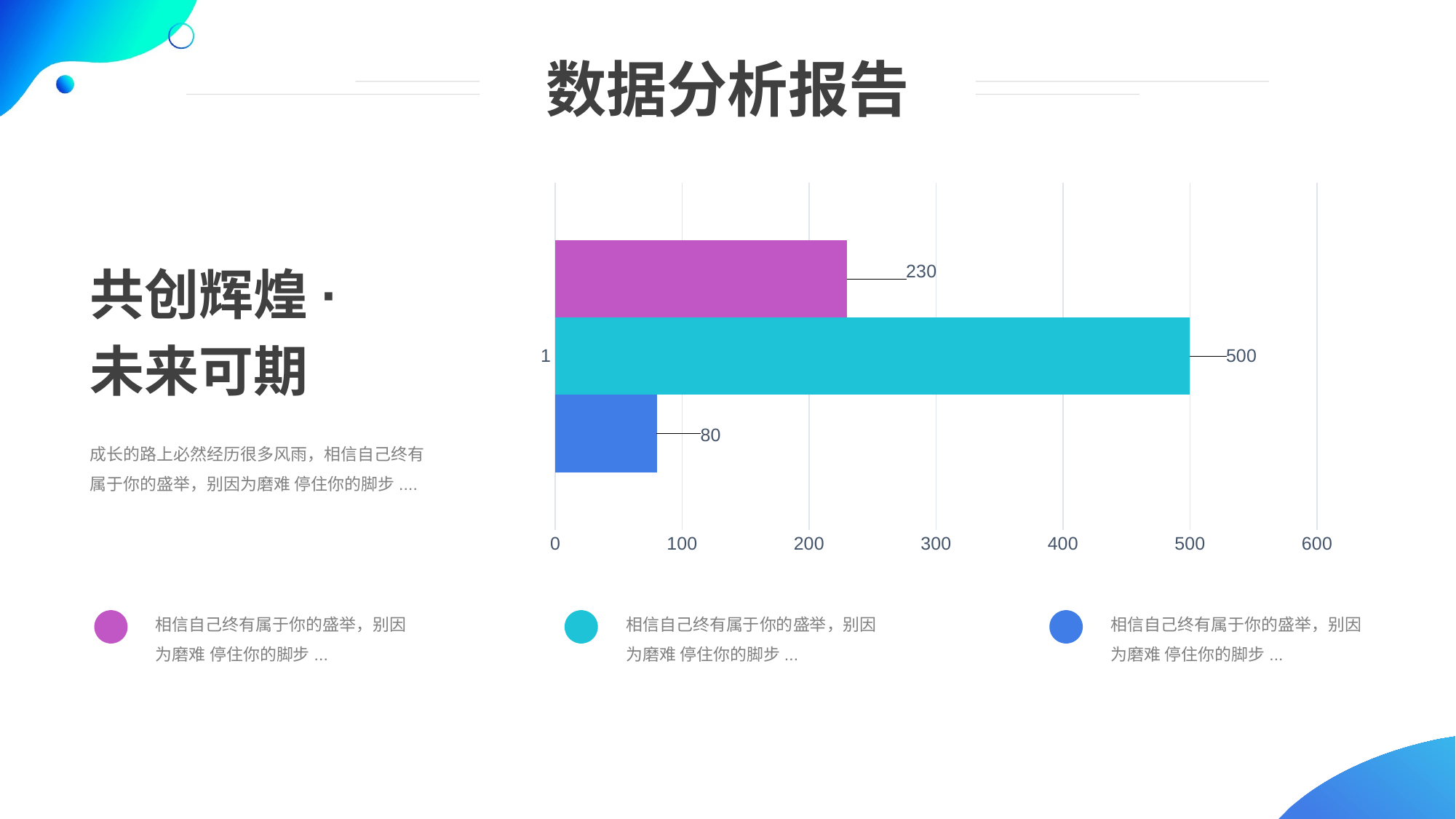

数据分析报告

### Chart

| Category | Data 1 | Data 2 |  Data 3 |
|---|---|---|---|
共创辉煌·
未来可期
成长的路上必然经历很多风雨，相信自己终有属于你的盛举，别因为磨难 停住你的脚步....
相信自己终有属于你的盛举，别因为磨难 停住你的脚步...
相信自己终有属于你的盛举，别因为磨难 停住你的脚步...
相信自己终有属于你的盛举，别因为磨难 停住你的脚步...